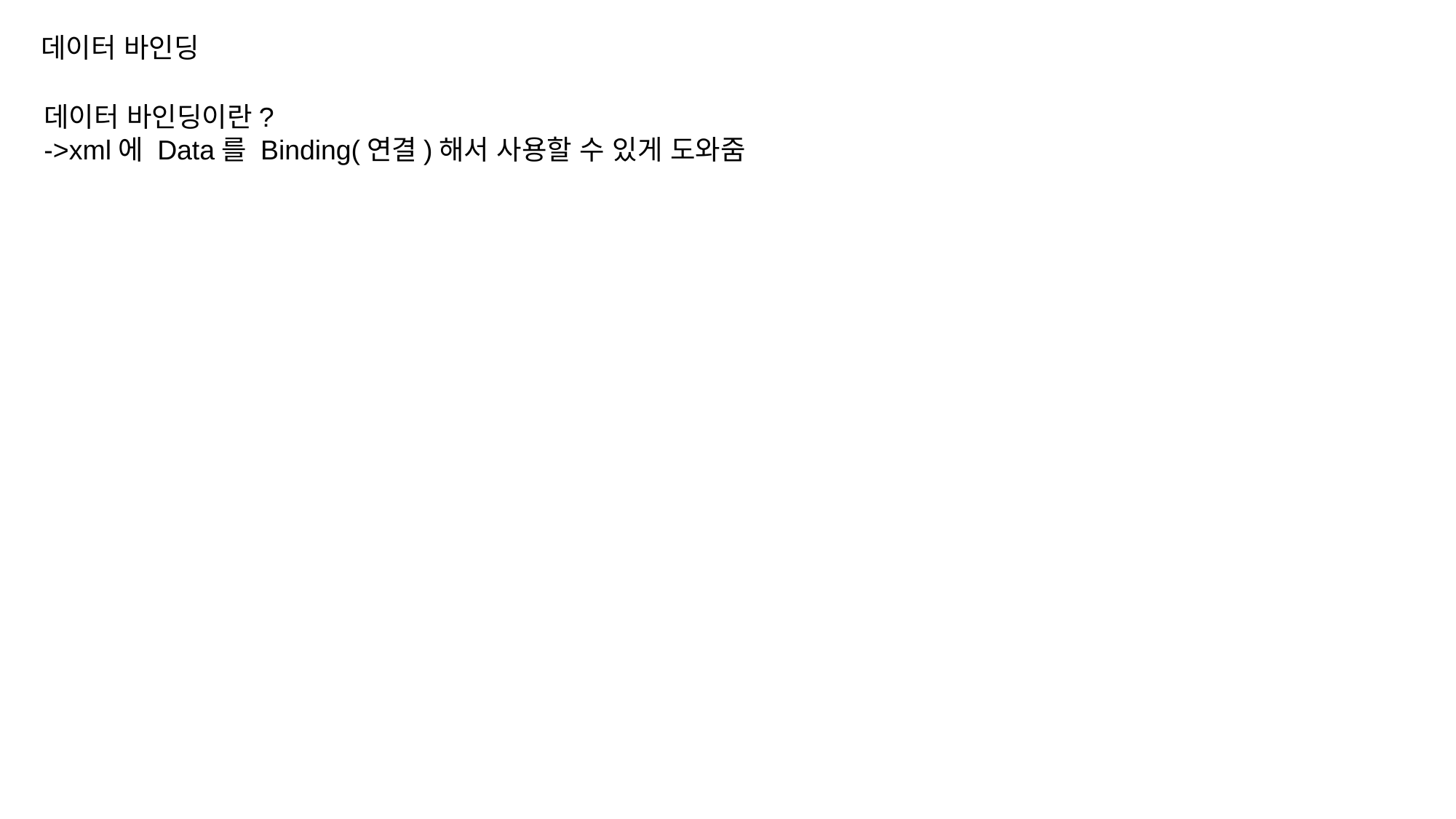

데이터 바인딩
데이터 바인딩이란?
->xml에 Data를 Binding(연결)해서 사용할 수 있게 도와줌